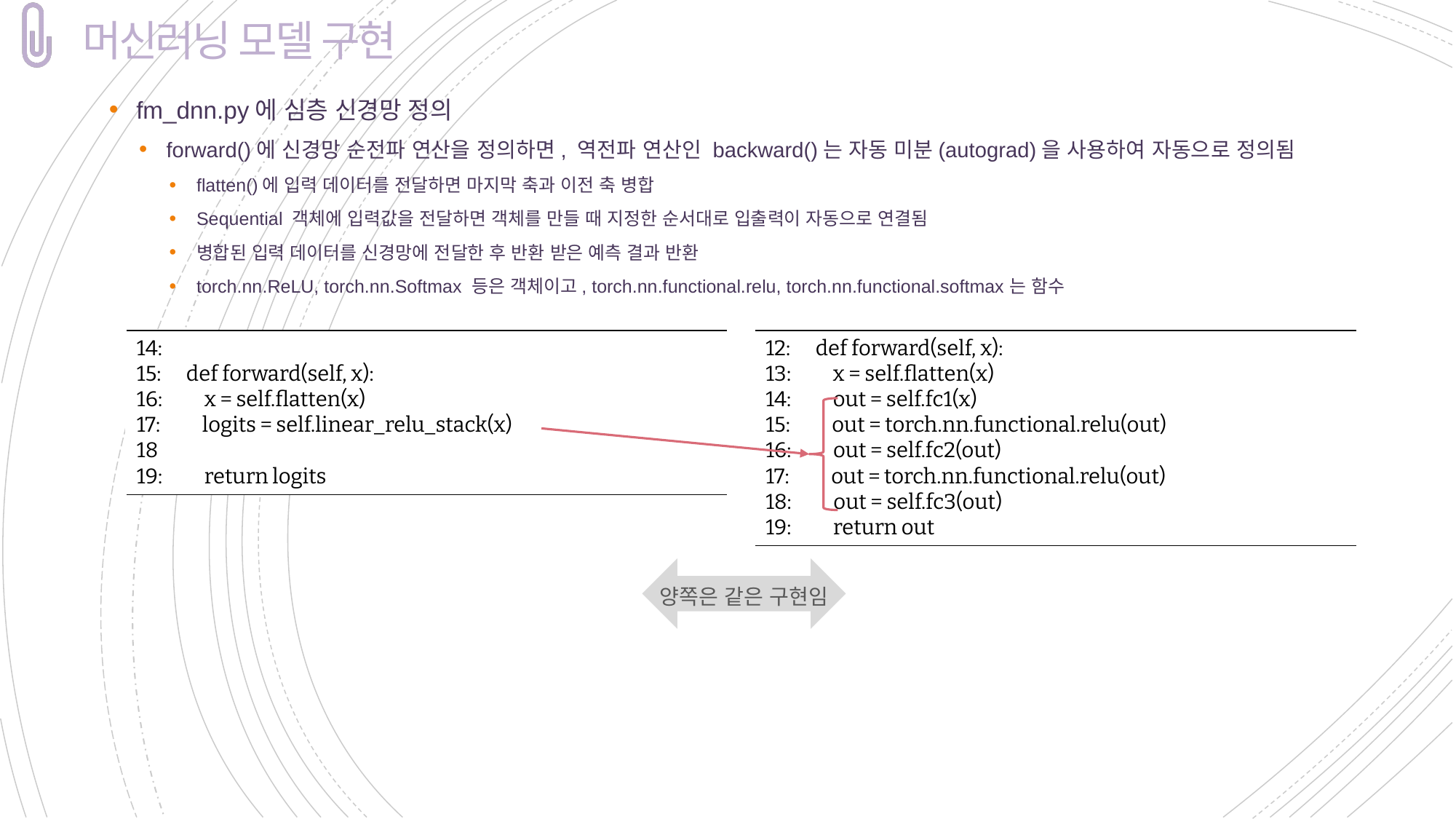

# 머신러닝 모델 구현
fm_dnn.py에 심층 신경망 정의
forward()에 신경망 순전파 연산을 정의하면, 역전파 연산인 backward()는 자동 미분(autograd)을 사용하여 자동으로 정의됨
flatten()에 입력 데이터를 전달하면 마지막 축과 이전 축 병합
Sequential 객체에 입력값을 전달하면 객체를 만들 때 지정한 순서대로 입출력이 자동으로 연결됨
병합된 입력 데이터를 신경망에 전달한 후 반환 받은 예측 결과 반환
torch.nn.ReLU, torch.nn.Softmax 등은 객체이고, torch.nn.functional.relu, torch.nn.functional.softmax는 함수

| 14: 15: def forward(self, x): 16: x = self.flatten(x) 17: logits = self.linear\_relu\_stack(x) 18 19: return logits |
| --- |
| 12: def forward(self, x): 13: x = self.flatten(x) 14: out = self.fc1(x) 15: out = torch.nn.functional.relu(out) 16: out = self.fc2(out) 17: out = torch.nn.functional.relu(out) 18: out = self.fc3(out) 19: return out |
| --- |

양쪽은 같은 구현임